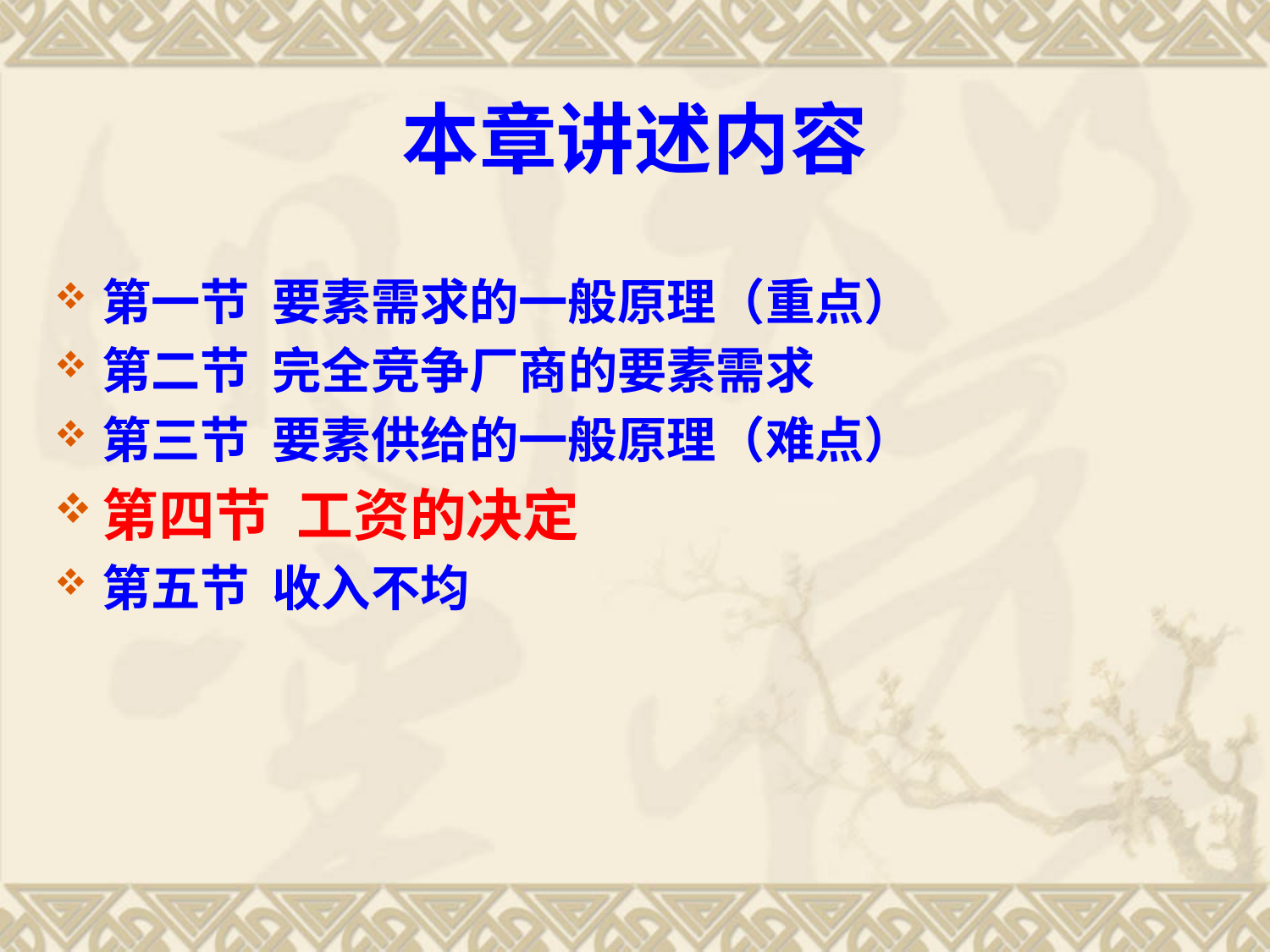

本章讲述内容
第一节  要素需求的一般原理（重点）
第二节  完全竞争厂商的要素需求
第三节  要素供给的一般原理（难点）
第四节  工资的决定
第五节  收入不均